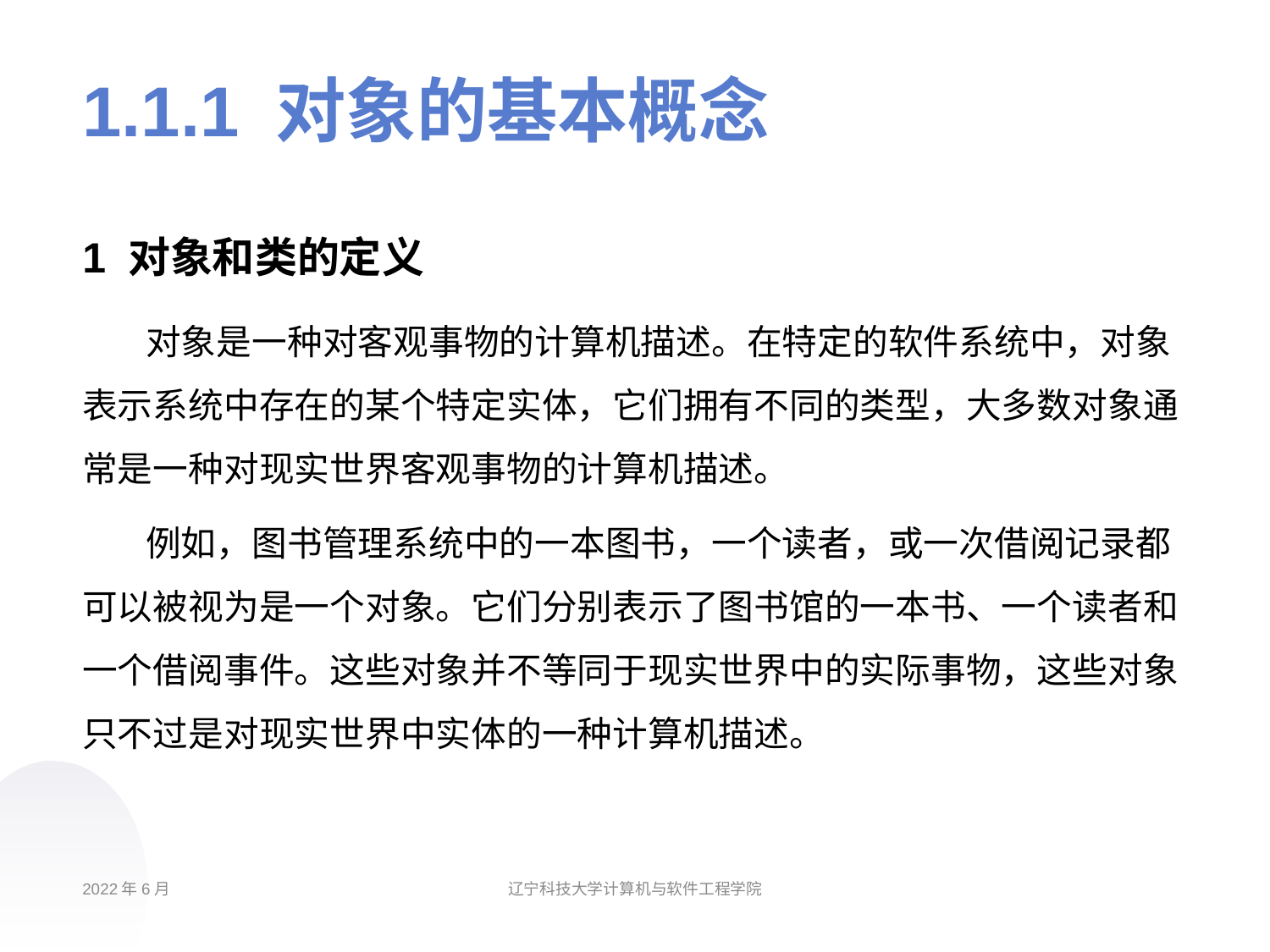

# 1.1.1 对象的基本概念
1 对象和类的定义
对象是一种对客观事物的计算机描述。在特定的软件系统中，对象表示系统中存在的某个特定实体，它们拥有不同的类型，大多数对象通常是一种对现实世界客观事物的计算机描述。
例如，图书管理系统中的一本图书，一个读者，或一次借阅记录都可以被视为是一个对象。它们分别表示了图书馆的一本书、一个读者和一个借阅事件。这些对象并不等同于现实世界中的实际事物，这些对象只不过是对现实世界中实体的一种计算机描述。

2022年6月
辽宁科技大学计算机与软件工程学院
5